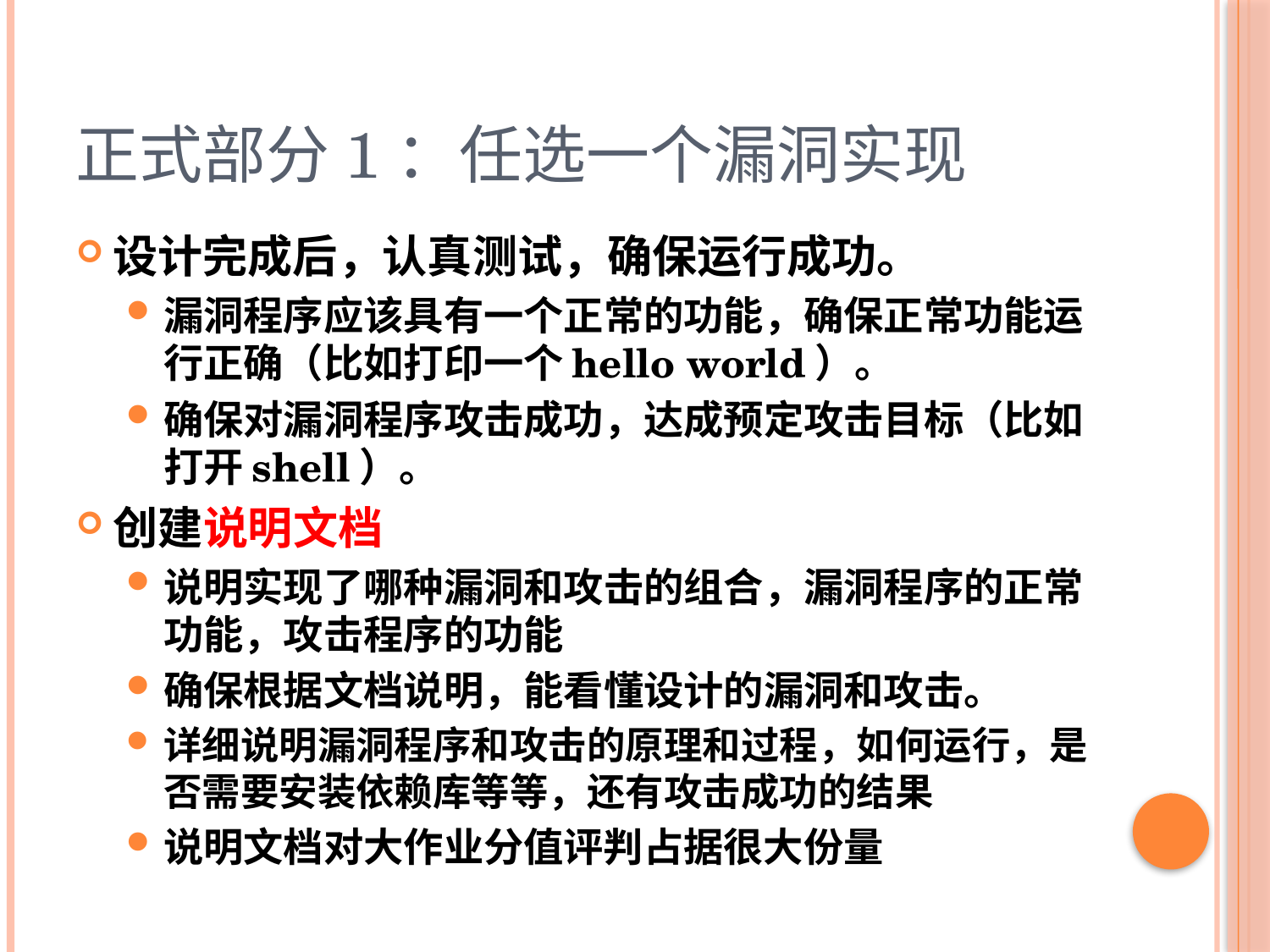

# 正式部分1：任选一个漏洞实现
设计完成后，认真测试，确保运行成功。
漏洞程序应该具有一个正常的功能，确保正常功能运行正确（比如打印一个hello world）。
确保对漏洞程序攻击成功，达成预定攻击目标（比如打开shell）。
创建说明文档
说明实现了哪种漏洞和攻击的组合，漏洞程序的正常功能，攻击程序的功能
确保根据文档说明，能看懂设计的漏洞和攻击。
详细说明漏洞程序和攻击的原理和过程，如何运行，是否需要安装依赖库等等，还有攻击成功的结果
说明文档对大作业分值评判占据很大份量